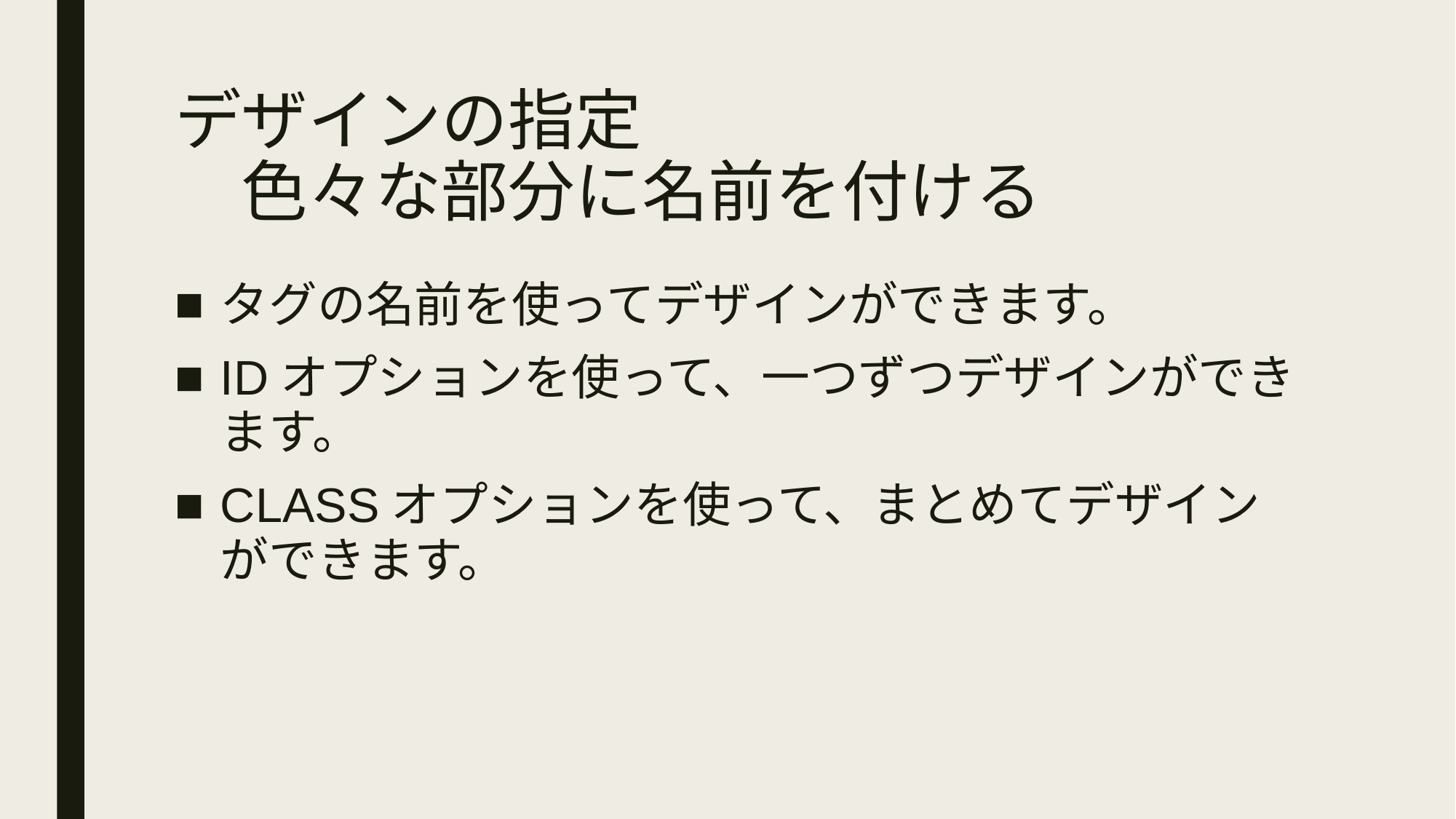

# デザインの指定 　色々な部分に名前を付ける
タグの名前を使ってデザインができます。
IDオプションを使って、一つずつデザインができます。
CLASSオプションを使って、まとめてデザインができます。